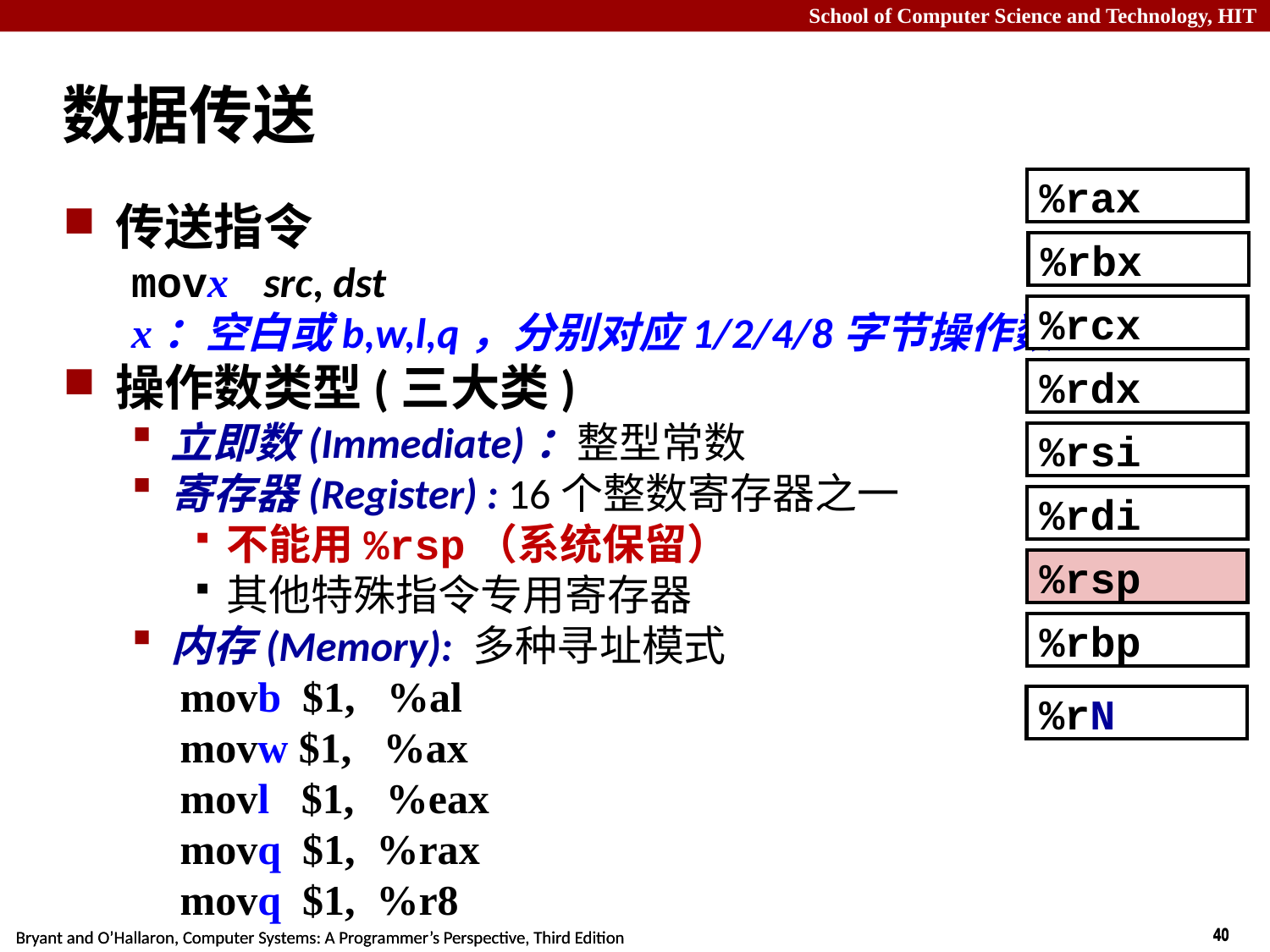

# 数据传送
%rax
%rbx
%rcx
%rdx
%rsi
%rdi
%rsp
%rbp
%rN
传送指令
movx  src, dst
x：空白或b,w,l,q，分别对应1/2/4/8字节操作数
操作数类型(三大类)
立即数(Immediate)：整型常数
寄存器(Register) : 16个整数寄存器之一
不能用%rsp（系统保留）
其他特殊指令专用寄存器
内存(Memory): 多种寻址模式
movb  $1,   %al
movw $1,   %ax
movl   $1,   %eax
movq  $1,  %rax
movq  $1,  %r8